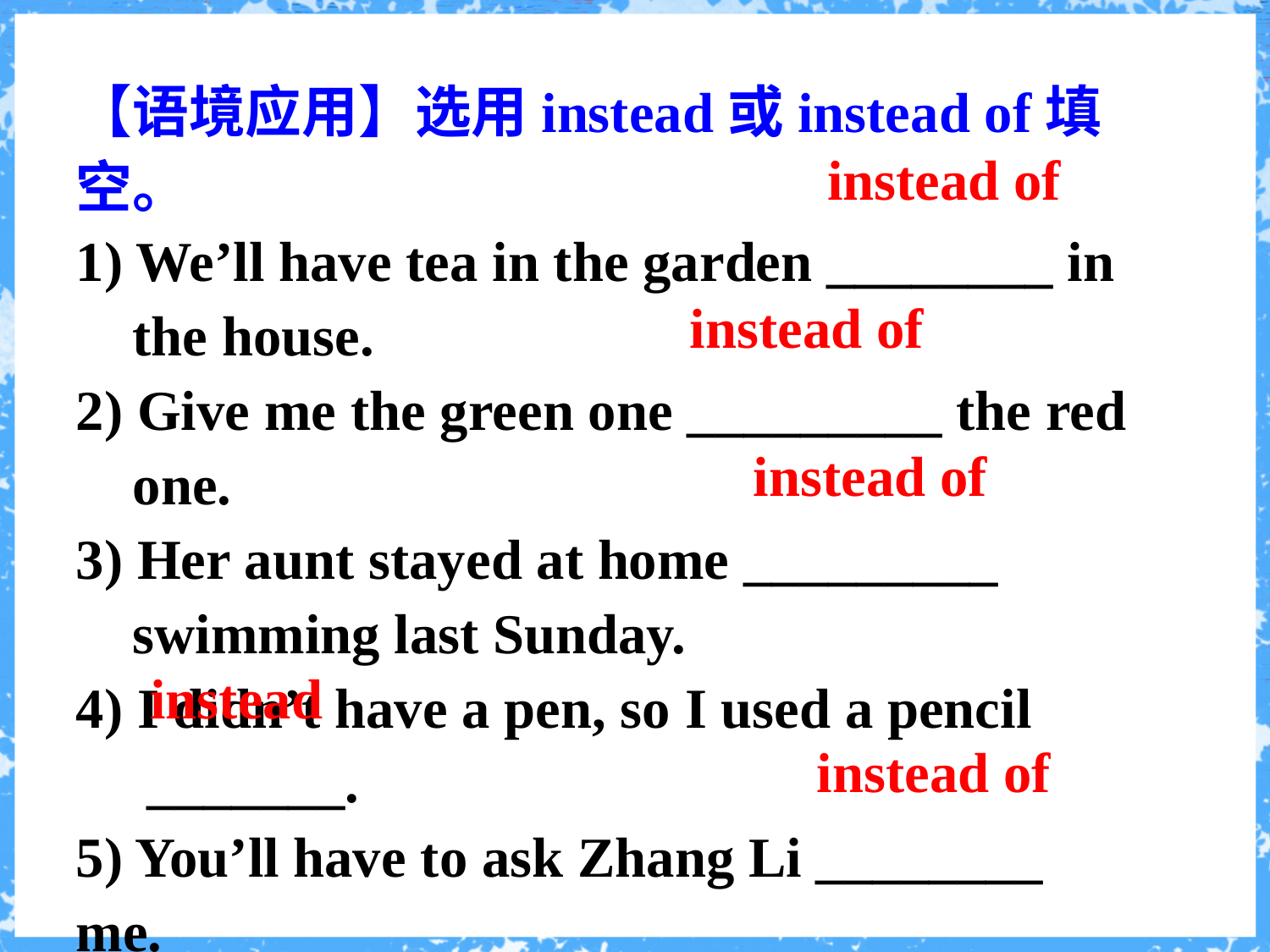

【语境应用】选用instead或instead of填空。
1) We’ll have tea in the garden ________ in
    the house.
2) Give me the green one _________ the red
    one.
3) Her aunt stayed at home _________
    swimming last Sunday.
4) I didn’t have a pen, so I used a pencil
     _______.
5) You’ll have to ask Zhang Li ________ me.
instead of
instead of
instead of
instead
instead of